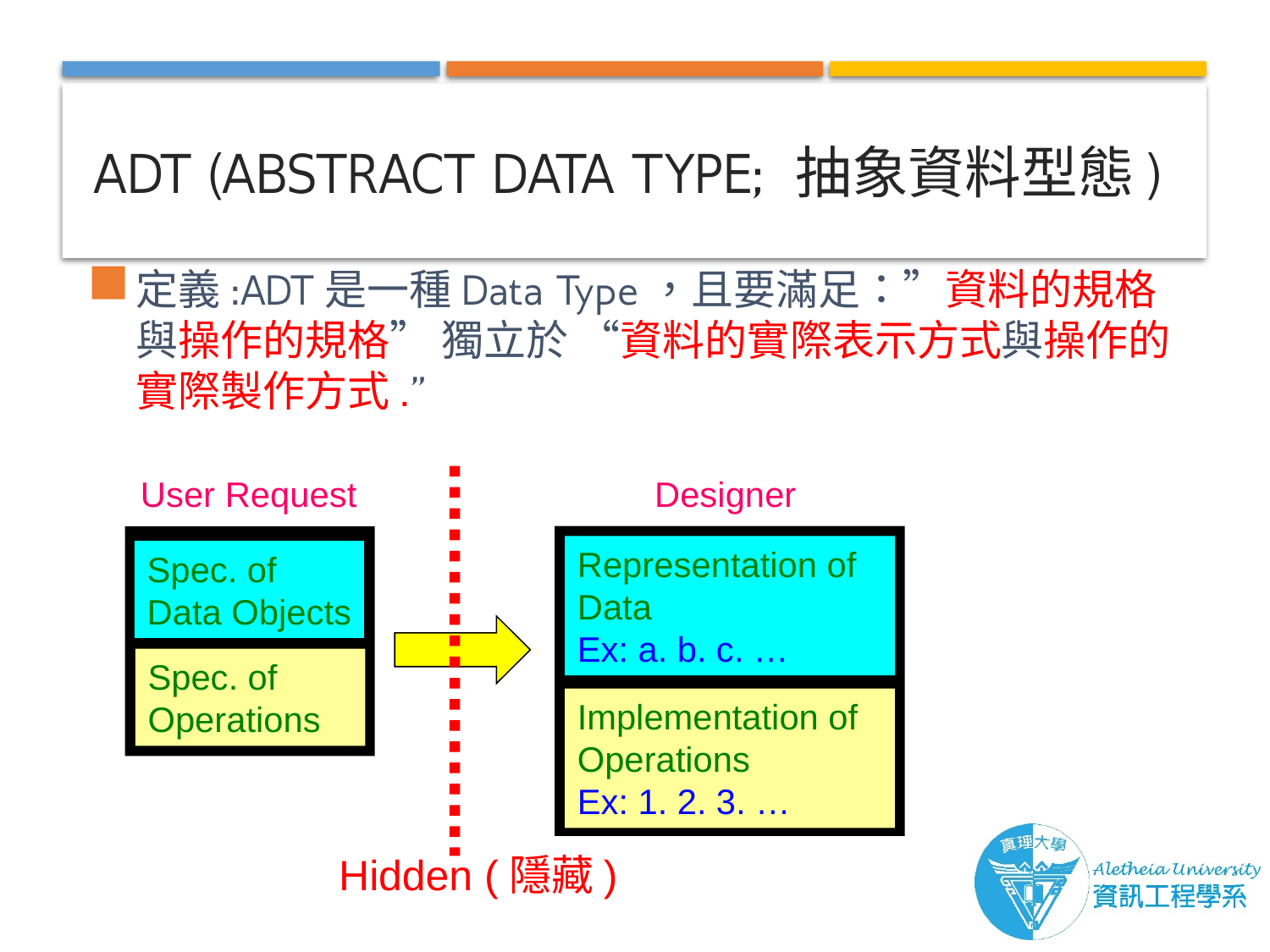

# ADT (Abstract Data Type; 抽象資料型態)
定義:ADT是一種Data Type，且要滿足：”資料的規格與操作的規格” 獨立於 “資料的實際表示方式與操作的實際製作方式.”

User Request

Designer

Representation of
Data
Ex: a. b. c. …
Spec. of
Data Objects

Spec. of
Operations
Implementation of
Operations
Ex: 1. 2. 3. …
Hidden (隱藏)